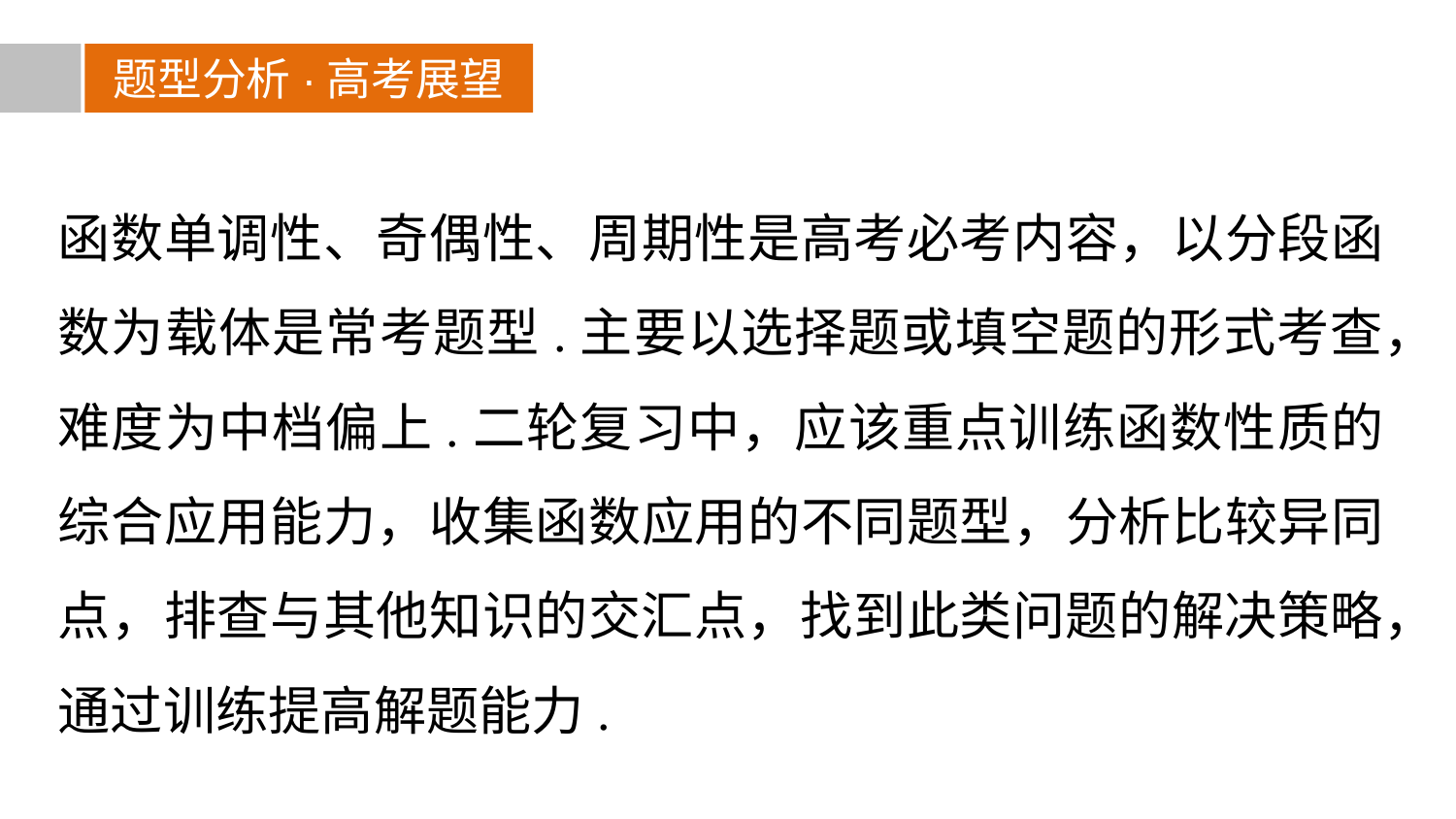

题型分析·高考展望
函数单调性、奇偶性、周期性是高考必考内容，以分段函数为载体是常考题型.主要以选择题或填空题的形式考查，难度为中档偏上.二轮复习中，应该重点训练函数性质的综合应用能力，收集函数应用的不同题型，分析比较异同点，排查与其他知识的交汇点，找到此类问题的解决策略，通过训练提高解题能力.